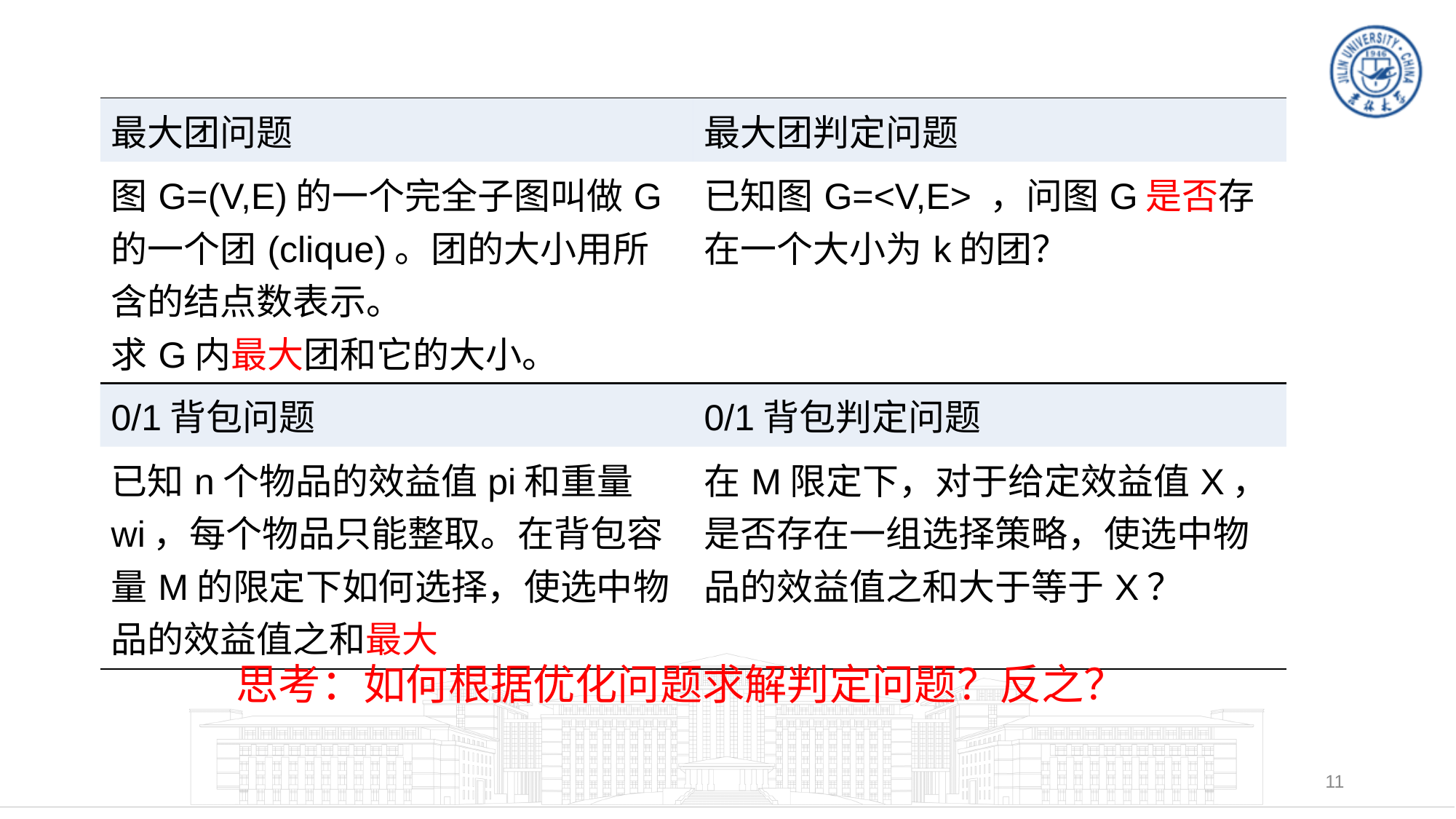

| 最大团问题 | 最大团判定问题 |
| --- | --- |
| 图G=(V,E)的一个完全子图叫做G的一个团(clique)。团的大小用所含的结点数表示。 求G内最大团和它的大小。 | 已知图G=<V,E> ，问图G是否存在一个大小为k的团？ |
| 0/1背包问题 | 0/1背包判定问题 |
| --- | --- |
| 已知n个物品的效益值pi和重量wi，每个物品只能整取。在背包容量M的限定下如何选择，使选中物品的效益值之和最大 | 在M限定下，对于给定效益值X，是否存在一组选择策略，使选中物品的效益值之和大于等于X？ |
思考：如何根据优化问题求解判定问题？反之？
11